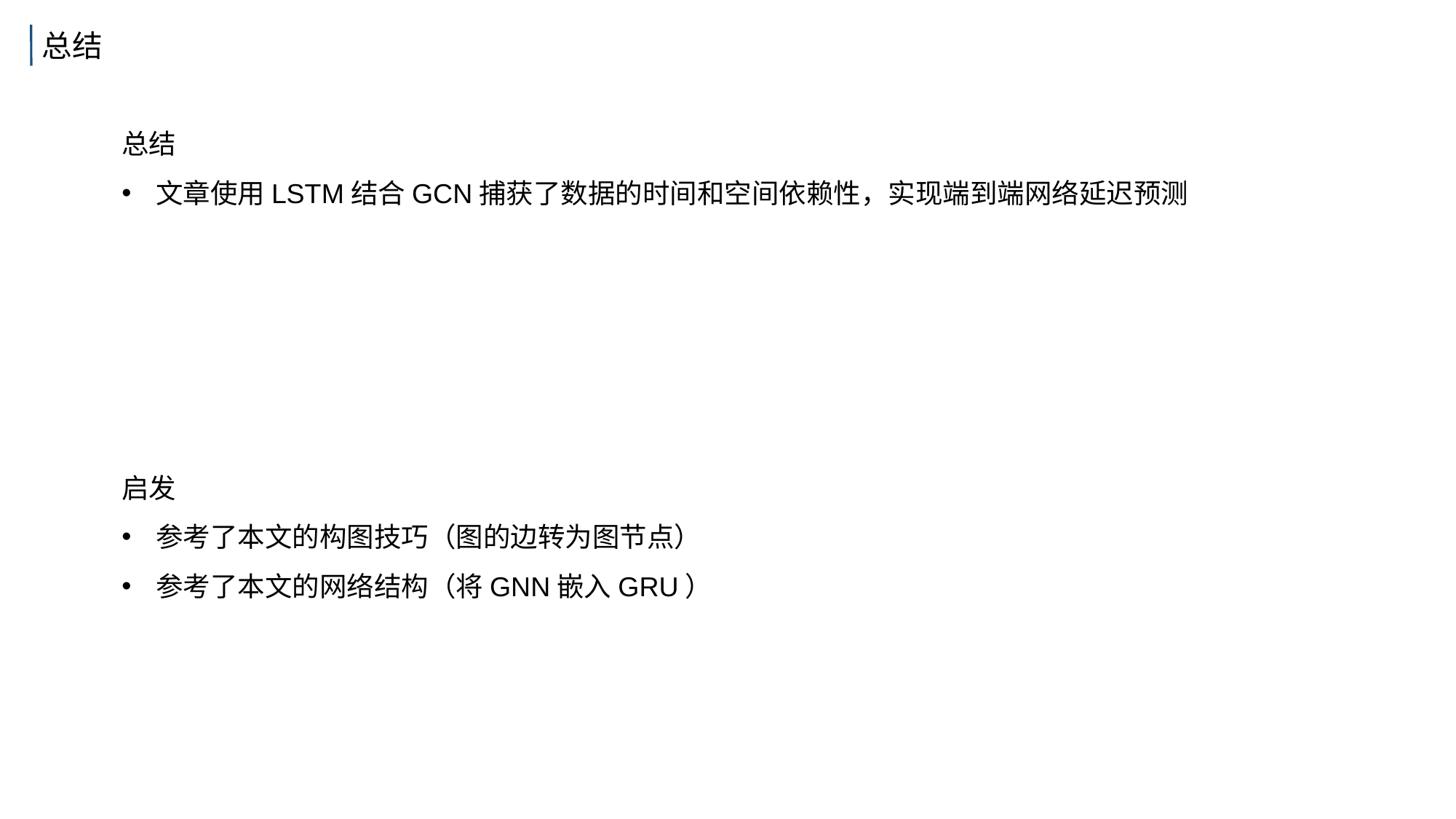

总结
总结
文章使用LSTM结合GCN捕获了数据的时间和空间依赖性，实现端到端网络延迟预测

启发
参考了本文的构图技巧（图的边转为图节点）
参考了本文的网络结构（将GNN嵌入GRU）